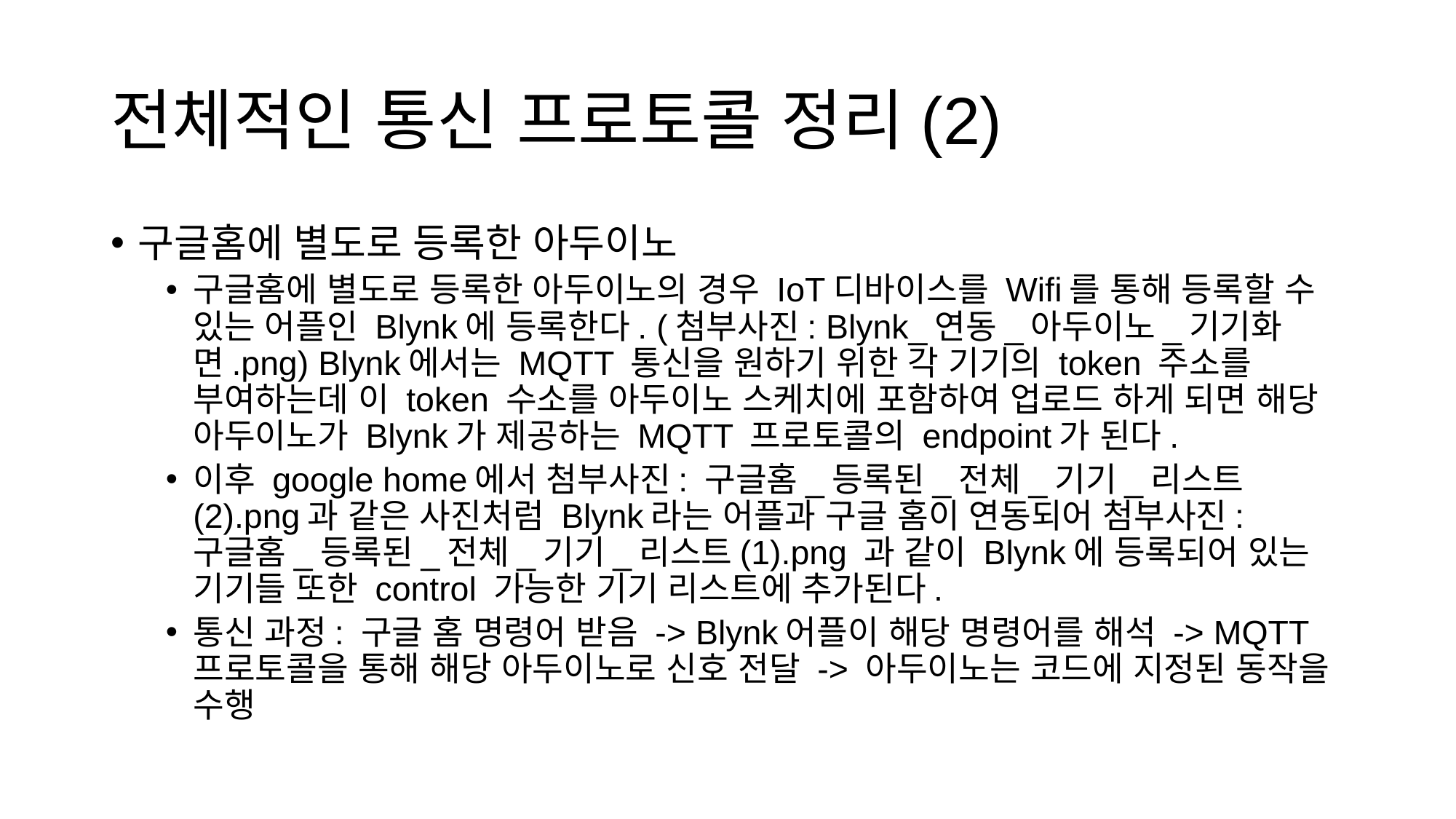

# 전체적인 통신 프로토콜 정리(2)
구글홈에 별도로 등록한 아두이노
구글홈에 별도로 등록한 아두이노의 경우 IoT디바이스를 Wifi를 통해 등록할 수 있는 어플인 Blynk에 등록한다. (첨부사진: Blynk_연동_아두이노_기기화면.png) Blynk에서는 MQTT 통신을 원하기 위한 각 기기의 token 주소를 부여하는데 이 token 수소를 아두이노 스케치에 포함하여 업로드 하게 되면 해당 아두이노가 Blynk가 제공하는 MQTT 프로토콜의 endpoint가 된다.
이후 google home에서 첨부사진: 구글홈_등록된_전체_기기_리스트(2).png과 같은 사진처럼 Blynk라는 어플과 구글 홈이 연동되어 첨부사진: 구글홈_등록된_전체_기기_리스트(1).png 과 같이 Blynk에 등록되어 있는 기기들 또한 control 가능한 기기 리스트에 추가된다.
통신 과정: 구글 홈 명령어 받음 -> Blynk어플이 해당 명령어를 해석 -> MQTT 프로토콜을 통해 해당 아두이노로 신호 전달 -> 아두이노는 코드에 지정된 동작을 수행